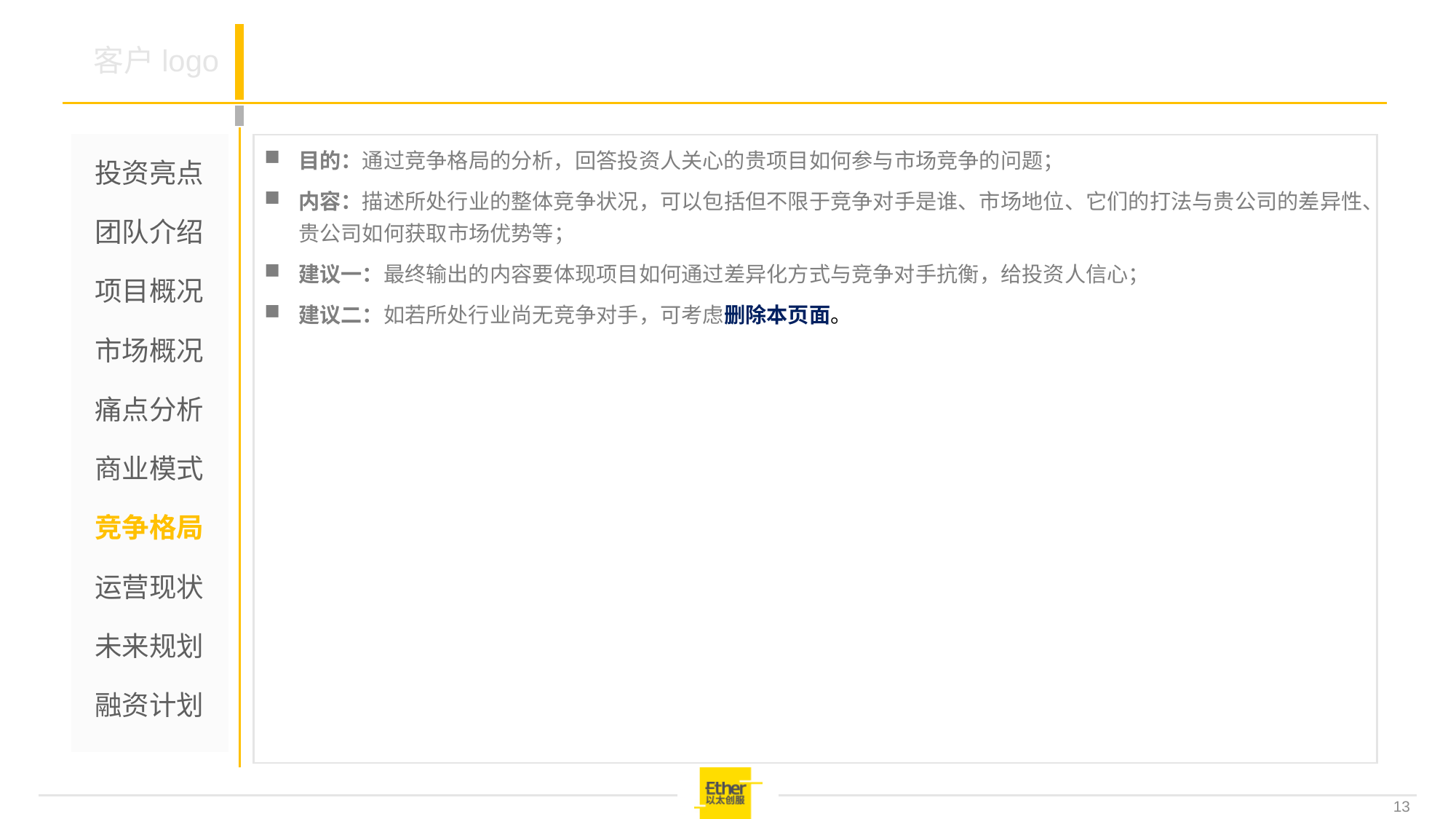

#
目的：通过竞争格局的分析，回答投资人关心的贵项目如何参与市场竞争的问题；
内容：描述所处行业的整体竞争状况，可以包括但不限于竞争对手是谁、市场地位、它们的打法与贵公司的差异性、贵公司如何获取市场优势等；
建议一：最终输出的内容要体现项目如何通过差异化方式与竞争对手抗衡，给投资人信心；
建议二：如若所处行业尚无竞争对手，可考虑删除本页面。
投资亮点
团队介绍
项目概况
市场概况
痛点分析
商业模式
竞争格局
运营现状
未来规划
融资计划

13